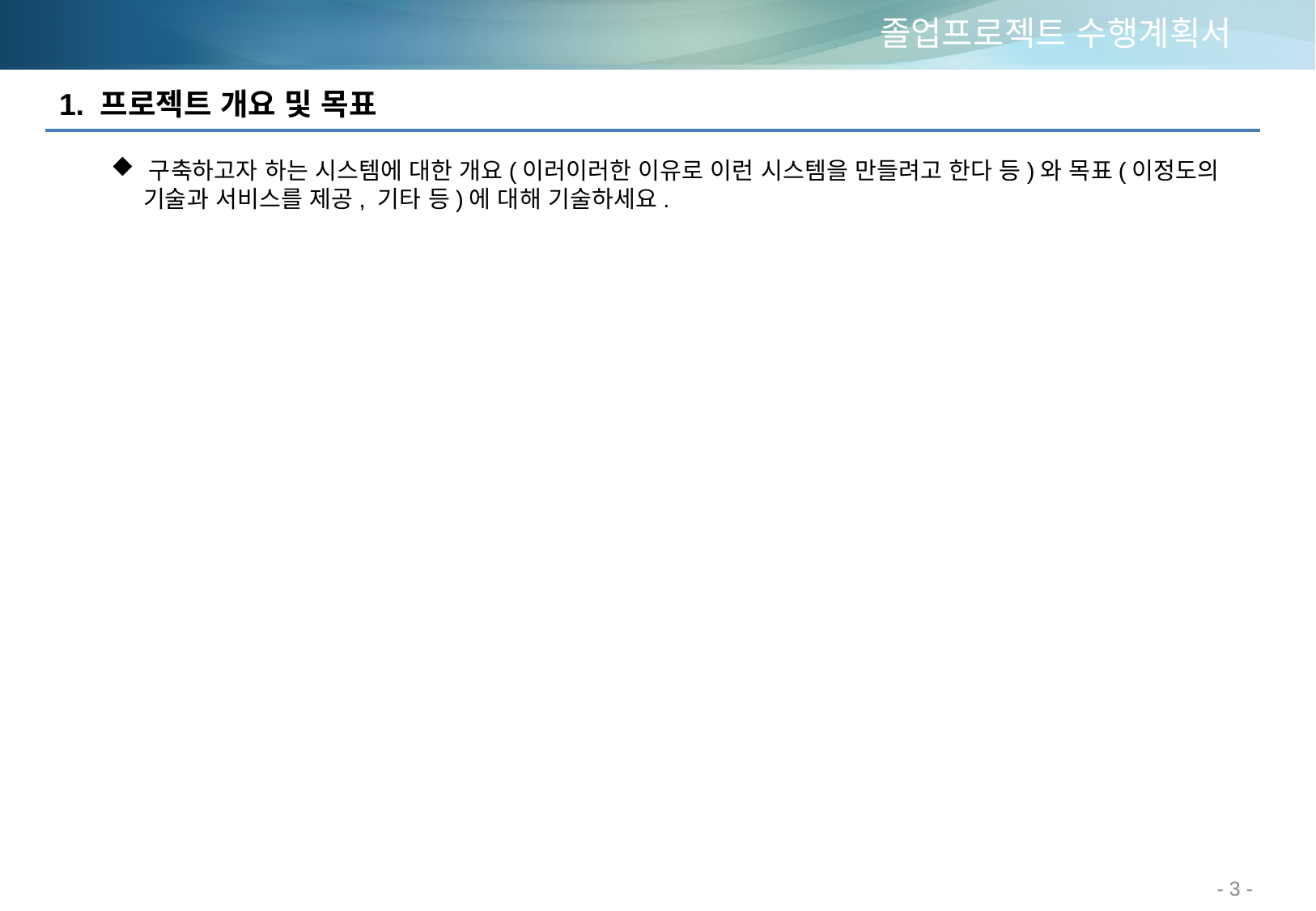

# 졸업프로젝트 수행계획서
1. 프로젝트 개요 및 목표
구축하고자 하는 시스템에 대한 개요(이러이러한 이유로 이런 시스템을 만들려고 한다 등)와 목표(이정도의
    기술과 서비스를 제공, 기타 등)에 대해 기술하세요.